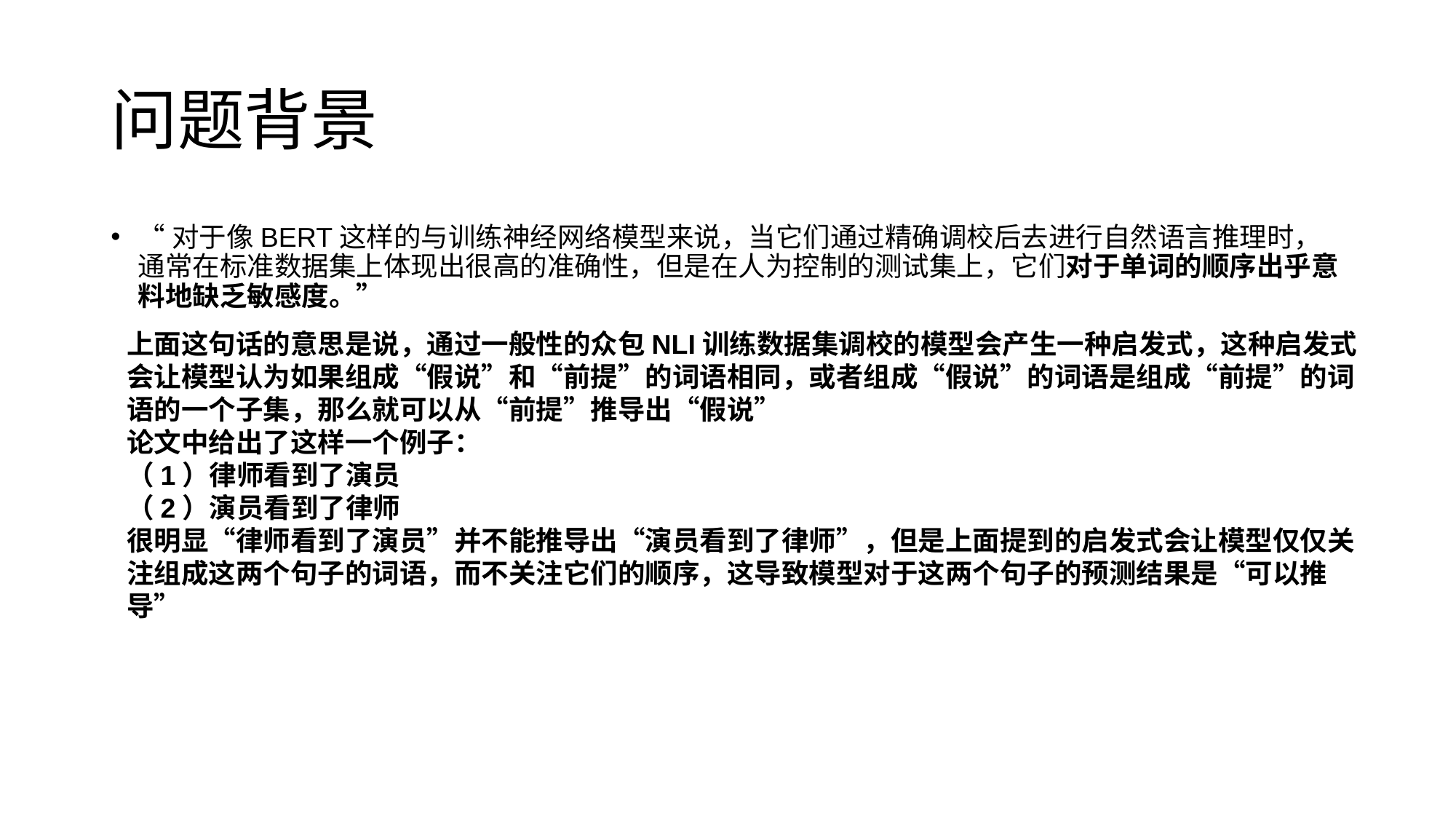

# 问题背景
“对于像BERT这样的与训练神经网络模型来说，当它们通过精确调校后去进行自然语言推理时，通常在标准数据集上体现出很高的准确性，但是在人为控制的测试集上，它们对于单词的顺序出乎意料地缺乏敏感度。”
上面这句话的意思是说，通过一般性的众包NLI训练数据集调校的模型会产生一种启发式，这种启发式会让模型认为如果组成“假说”和“前提”的词语相同，或者组成“假说”的词语是组成“前提”的词语的一个子集，那么就可以从“前提”推导出“假说”
论文中给出了这样一个例子：
（1）律师看到了演员
（2）演员看到了律师
很明显“律师看到了演员”并不能推导出“演员看到了律师”，但是上面提到的启发式会让模型仅仅关注组成这两个句子的词语，而不关注它们的顺序，这导致模型对于这两个句子的预测结果是“可以推导”